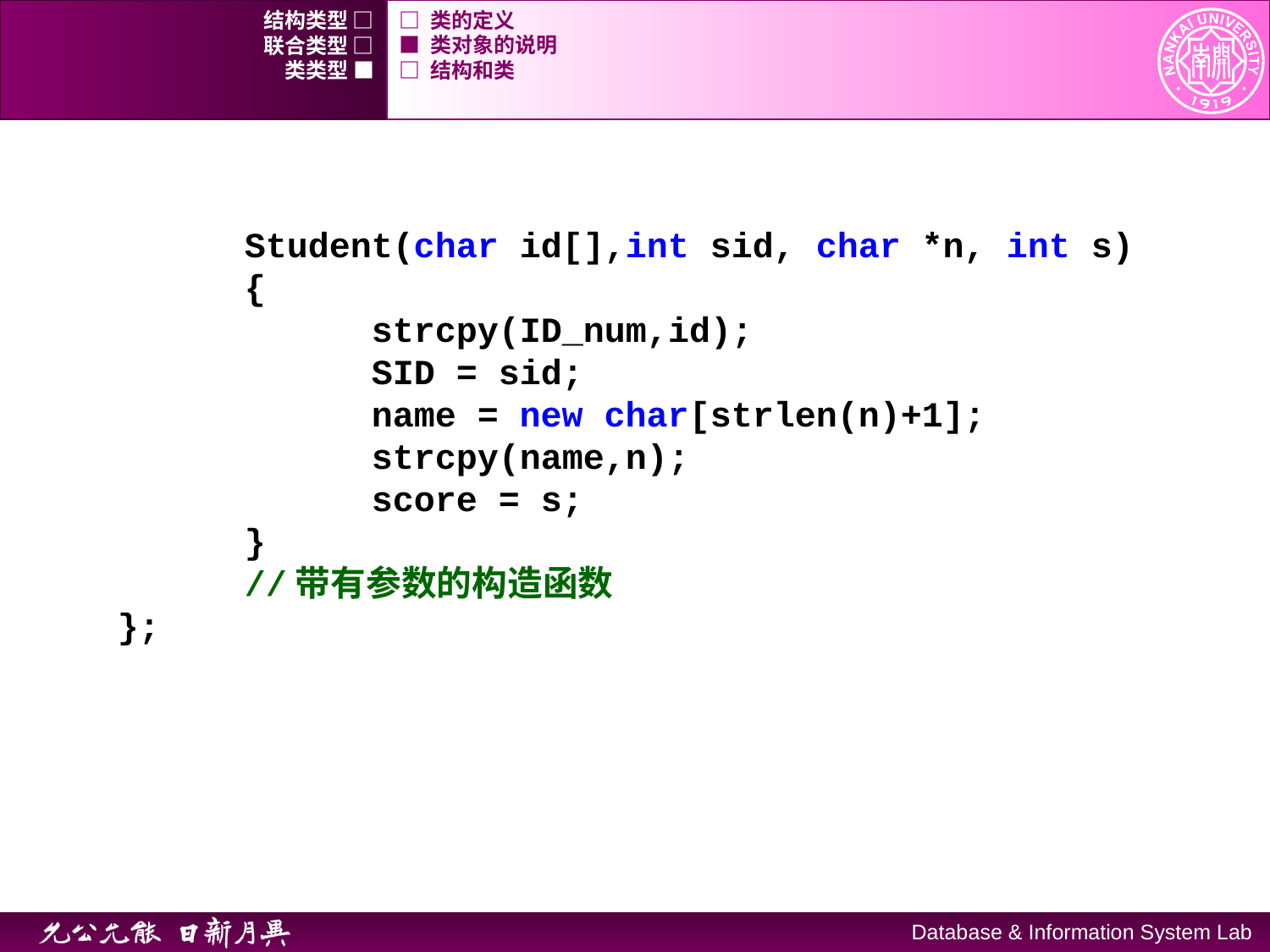

结构类型 □
□ 类的定义
联合类型 □
■ 类对象的说明
类类型 ■
□ 结构和类

	Student(char id[],int sid, char *n, int s)
	{
		strcpy(ID_num,id);
		SID = sid;
		name = new char[strlen(n)+1];
		strcpy(name,n);
		score = s;
	}
	//带有参数的构造函数
};